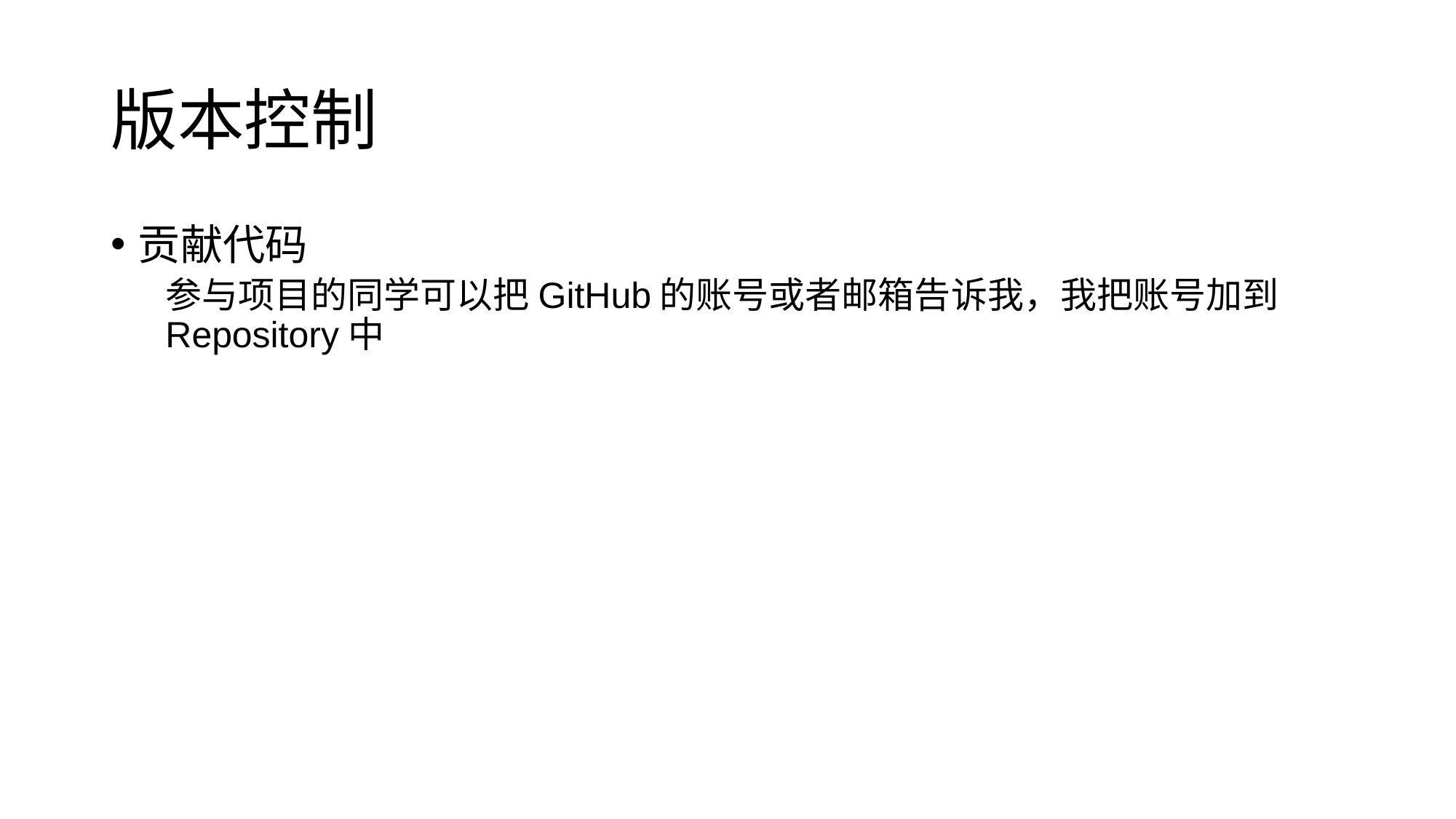

# 版本控制
贡献代码
参与项目的同学可以把GitHub的账号或者邮箱告诉我，我把账号加到Repository中